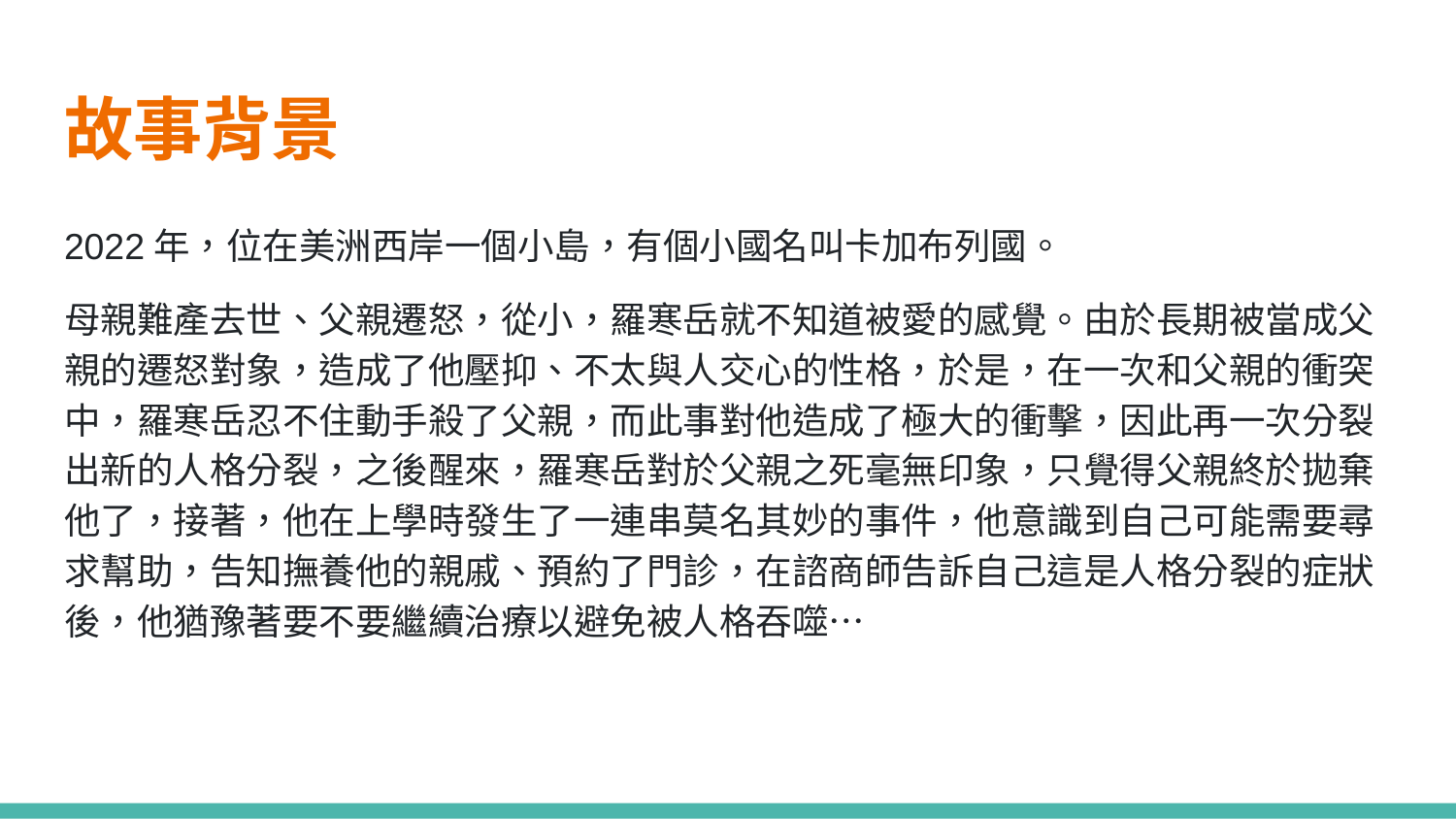

# 故事背景
2022年，位在美洲西岸一個小島，有個小國名叫卡加布列國。
母親難產去世、父親遷怒，從小，羅寒岳就不知道被愛的感覺。由於長期被當成父親的遷怒對象，造成了他壓抑、不太與人交心的性格，於是，在一次和父親的衝突中，羅寒岳忍不住動手殺了父親，而此事對他造成了極大的衝擊，因此再一次分裂出新的人格分裂，之後醒來，羅寒岳對於父親之死毫無印象，只覺得父親終於拋棄他了，接著，他在上學時發生了一連串莫名其妙的事件，他意識到自己可能需要尋求幫助，告知撫養他的親戚、預約了門診，在諮商師告訴自己這是人格分裂的症狀後，他猶豫著要不要繼續治療以避免被人格吞噬…